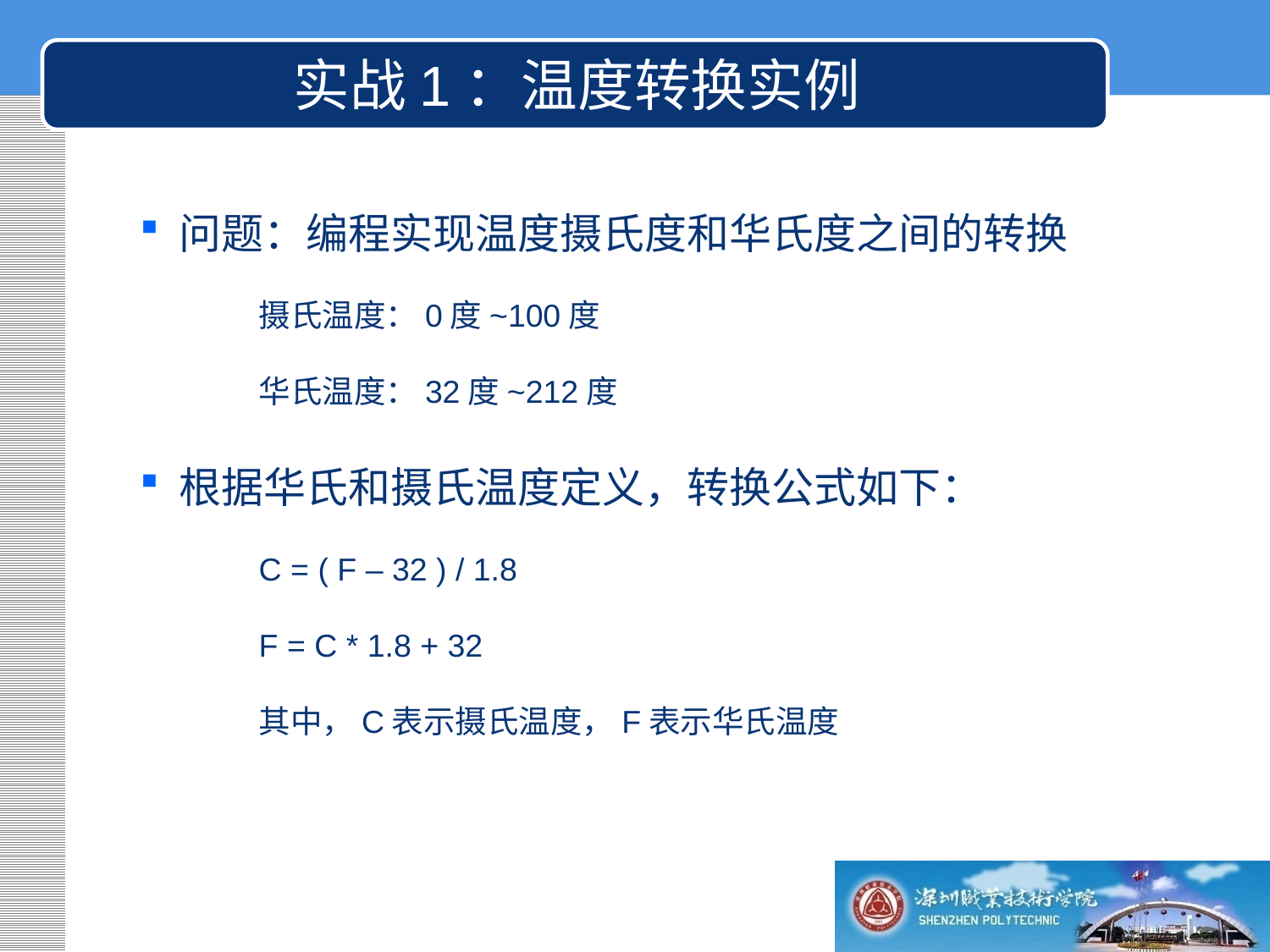

# 实战1：温度转换实例
问题：编程实现温度摄氏度和华氏度之间的转换
摄氏温度：0度~100度
华氏温度：32度~212度
根据华氏和摄氏温度定义，转换公式如下：
C = ( F – 32 ) / 1.8
F = C * 1.8 + 32
其中，C表示摄氏温度，F表示华氏温度